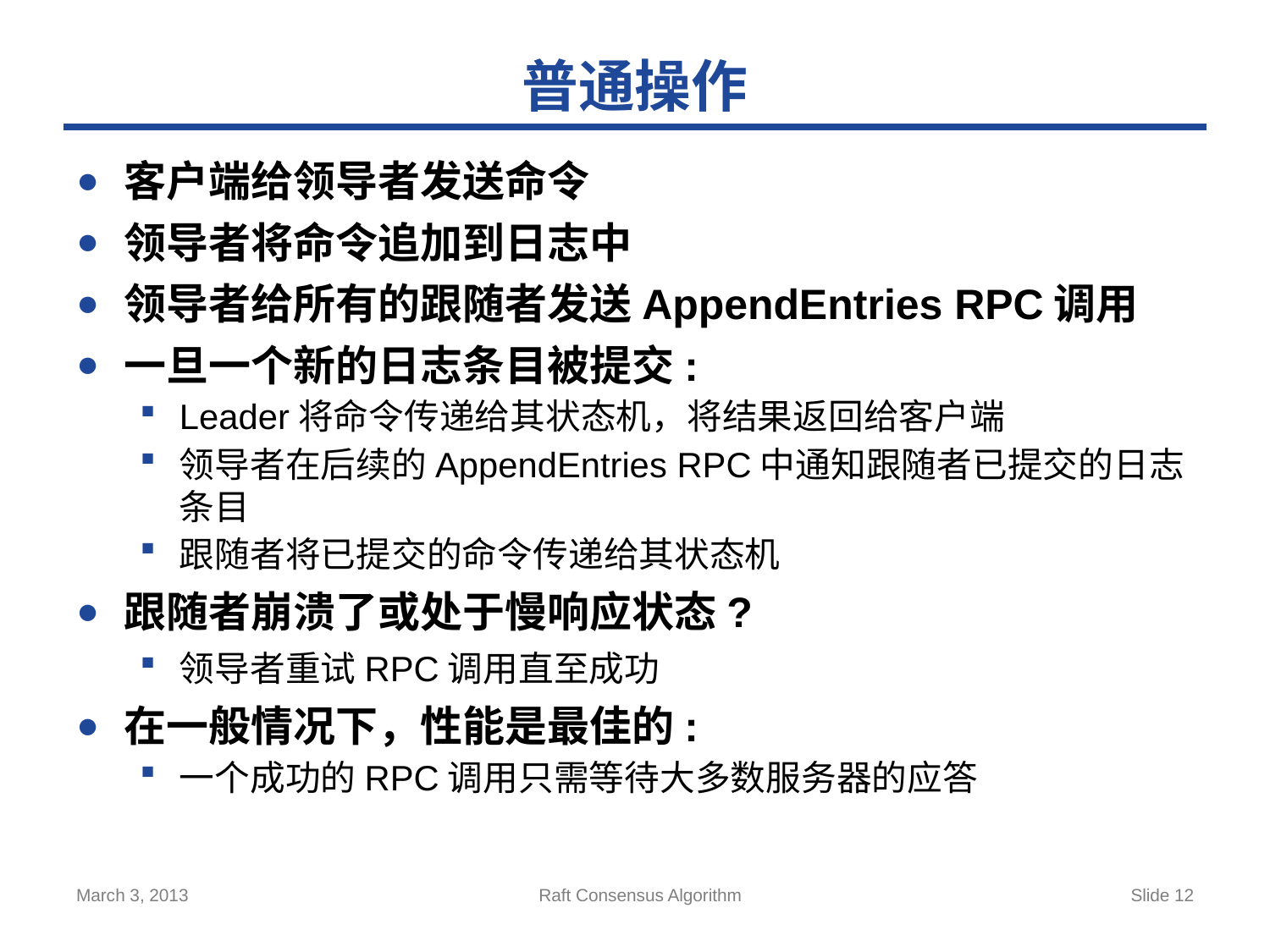

# 普通操作
客户端给领导者发送命令
领导者将命令追加到日志中
领导者给所有的跟随者发送AppendEntries RPC调用
一旦一个新的日志条目被提交:
Leader将命令传递给其状态机，将结果返回给客户端
领导者在后续的AppendEntries RPC中通知跟随者已提交的日志条目
跟随者将已提交的命令传递给其状态机
跟随者崩溃了或处于慢响应状态?
领导者重试RPC调用直至成功
在一般情况下，性能是最佳的:
一个成功的RPC调用只需等待大多数服务器的应答
March 3, 2013
Raft Consensus Algorithm
Slide 12